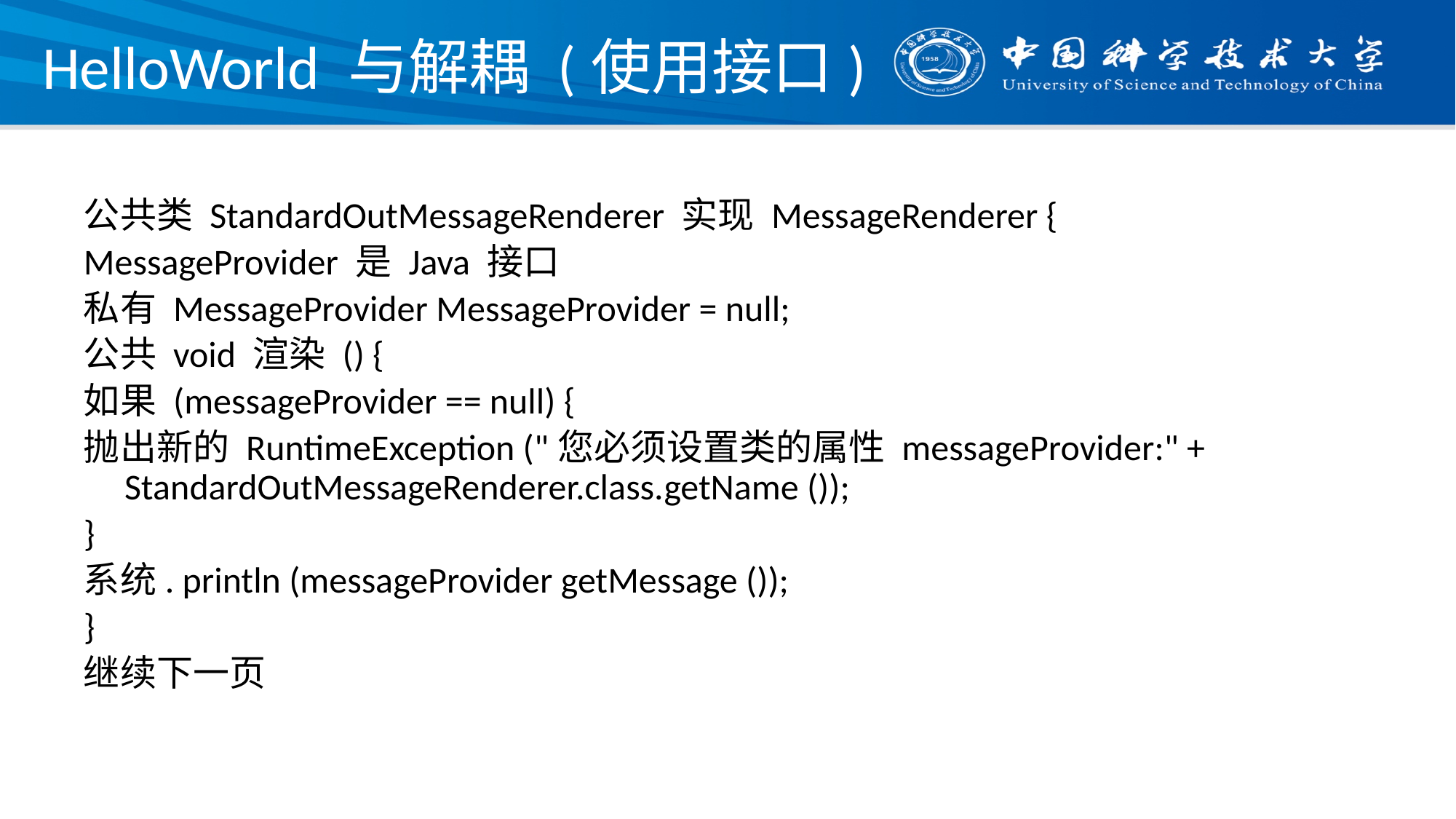

# HelloWorld 与解耦 (使用接口)
公共类 StandardOutMessageRenderer 实现 MessageRenderer {
MessageProvider 是 Java 接口
私有 MessageProvider MessageProvider = null;
公共 void 渲染 () {
如果 (messageProvider == null) {
抛出新的 RuntimeException ("您必须设置类的属性 messageProvider:" + StandardOutMessageRenderer.class.getName ());
}
系统. println (messageProvider getMessage ());
}
继续下一页